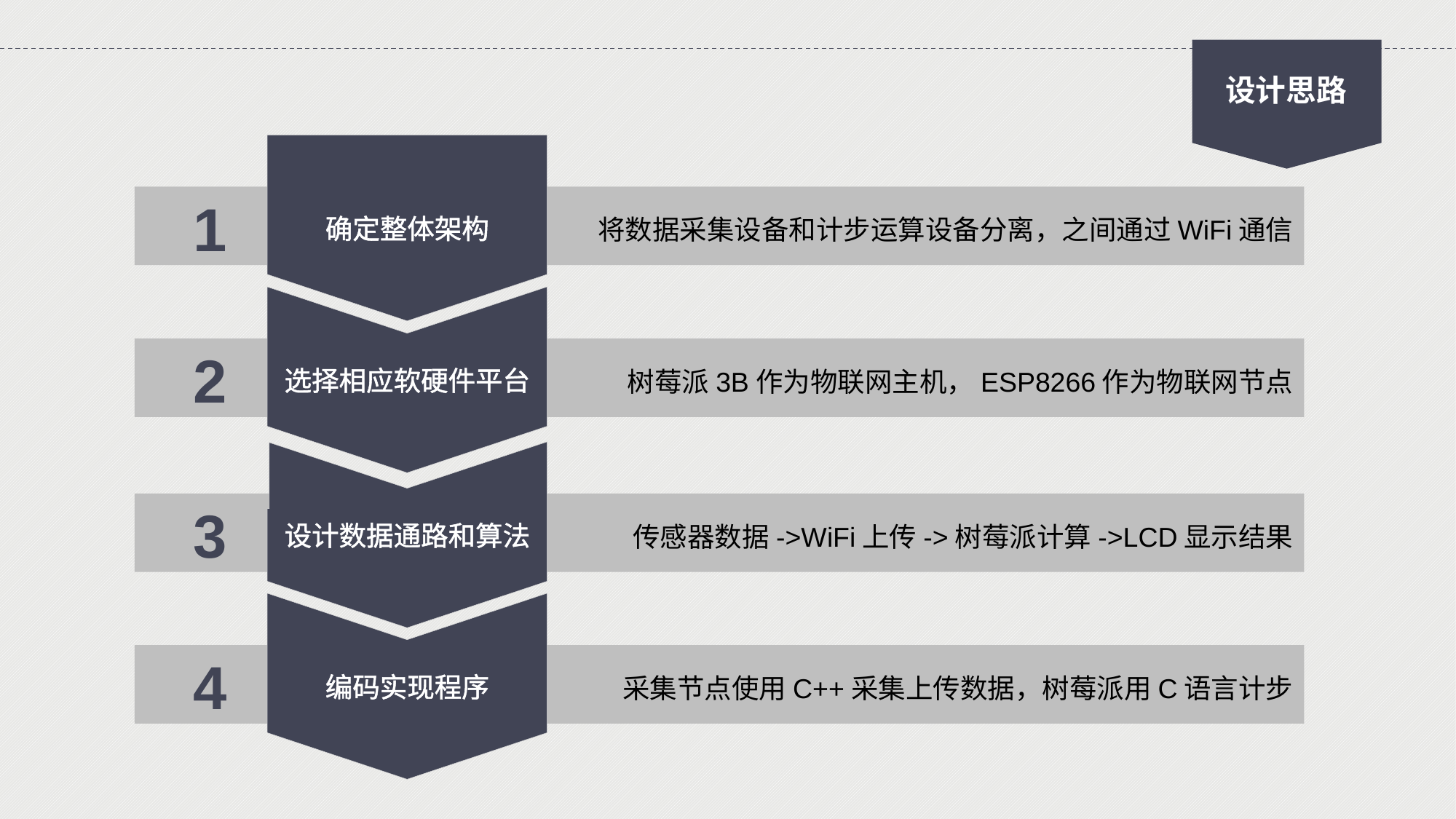

设计思路
确定整体架构
1
将数据采集设备和计步运算设备分离，之间通过WiFi通信
选择相应软硬件平台
2
树莓派3B作为物联网主机，ESP8266作为物联网节点
设计数据通路和算法
3
传感器数据->WiFi上传->树莓派计算->LCD显示结果
编码实现程序
4
采集节点使用C++采集上传数据，树莓派用C语言计步